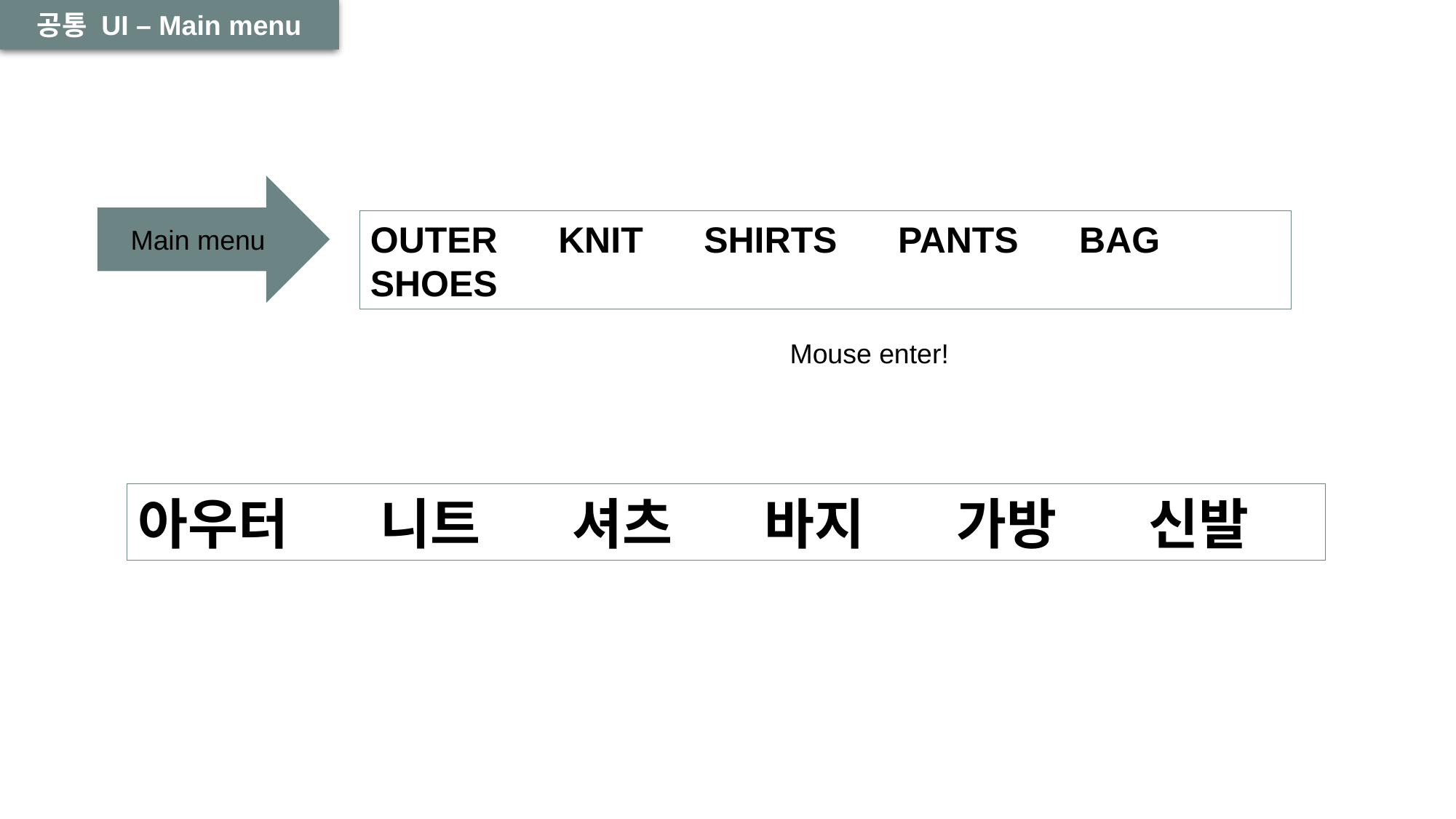

공통 UI – Main menu
Main menu
OUTER      KNIT      SHIRTS      PANTS      BAG      SHOES
Mouse enter!
아우터      니트      셔츠      바지      가방      신발